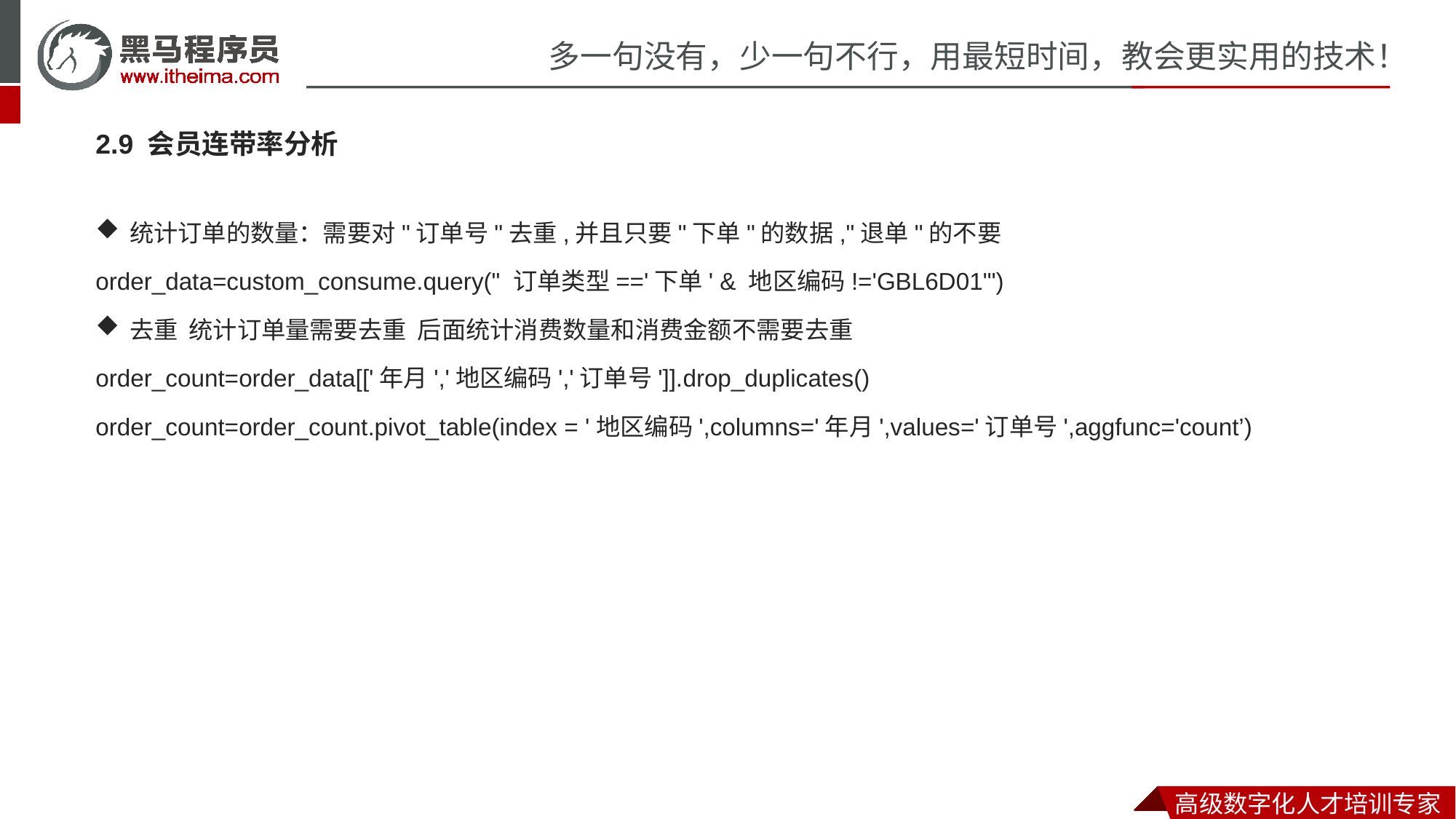

2.9 会员连带率分析
统计订单的数量：需要对"订单号"去重,并且只要"下单"的数据,"退单"的不要
order_data=custom_consume.query(" 订单类型=='下单' & 地区编码!='GBL6D01'")
去重  统计订单量需要去重  后面统计消费数量和消费金额不需要去重
order_count=order_data[['年月','地区编码','订单号']].drop_duplicates()
order_count=order_count.pivot_table(index = '地区编码',columns='年月',values='订单号',aggfunc='count’)